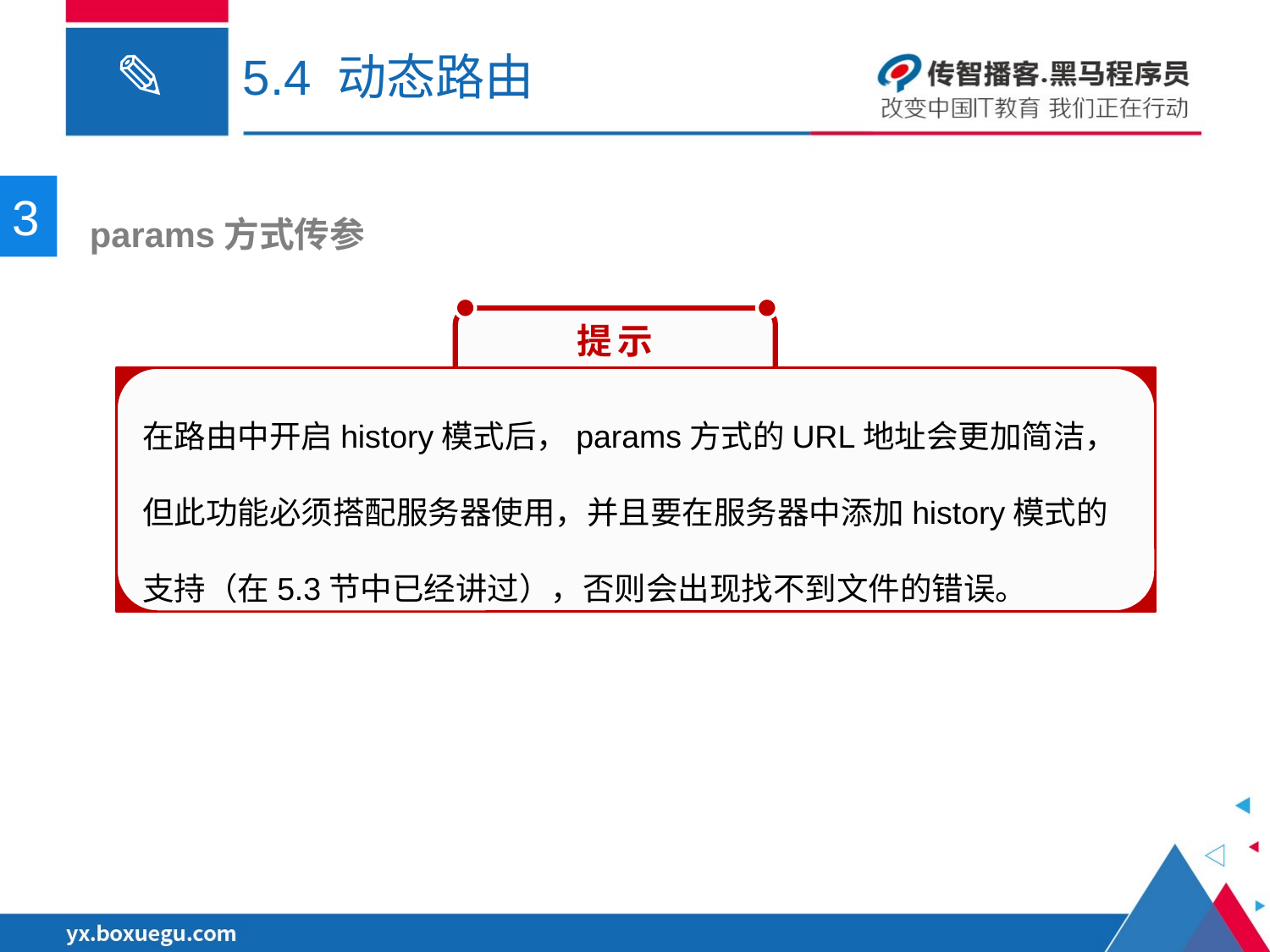

# 5.4 动态路由

3
  params方式传参

　提示

在路由中开启history模式后，params方式的URL地址会更加简洁，但此功能必须搭配服务器使用，并且要在服务器中添加history模式的支持（在5.3节中已经讲过），否则会出现找不到文件的错误。